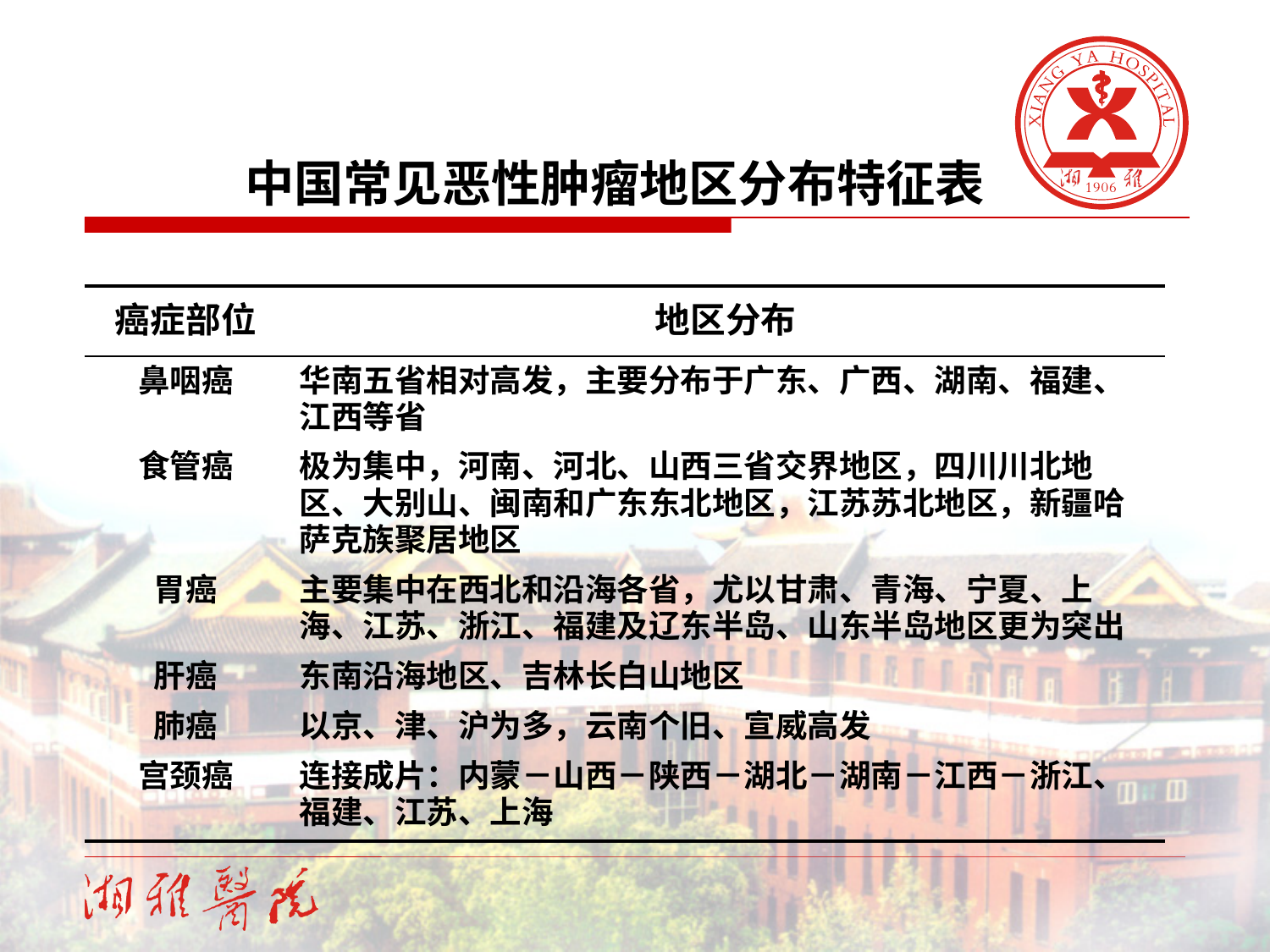

中国常见恶性肿瘤地区分布特征表
| 癌症部位 | 地区分布 |
| --- | --- |
| 鼻咽癌 | 华南五省相对高发，主要分布于广东、广西、湖南、福建、江西等省 |
| 食管癌 | 极为集中，河南、河北、山西三省交界地区，四川川北地区、大别山、闽南和广东东北地区，江苏苏北地区，新疆哈萨克族聚居地区 |
| 胃癌 | 主要集中在西北和沿海各省，尤以甘肃、青海、宁夏、上海、江苏、浙江、福建及辽东半岛、山东半岛地区更为突出 |
| 肝癌 | 东南沿海地区、吉林长白山地区 |
| 肺癌 | 以京、津、沪为多，云南个旧、宣威高发 |
| 宫颈癌 | 连接成片：内蒙－山西－陕西－湖北－湖南－江西－浙江、福建、江苏、上海 |